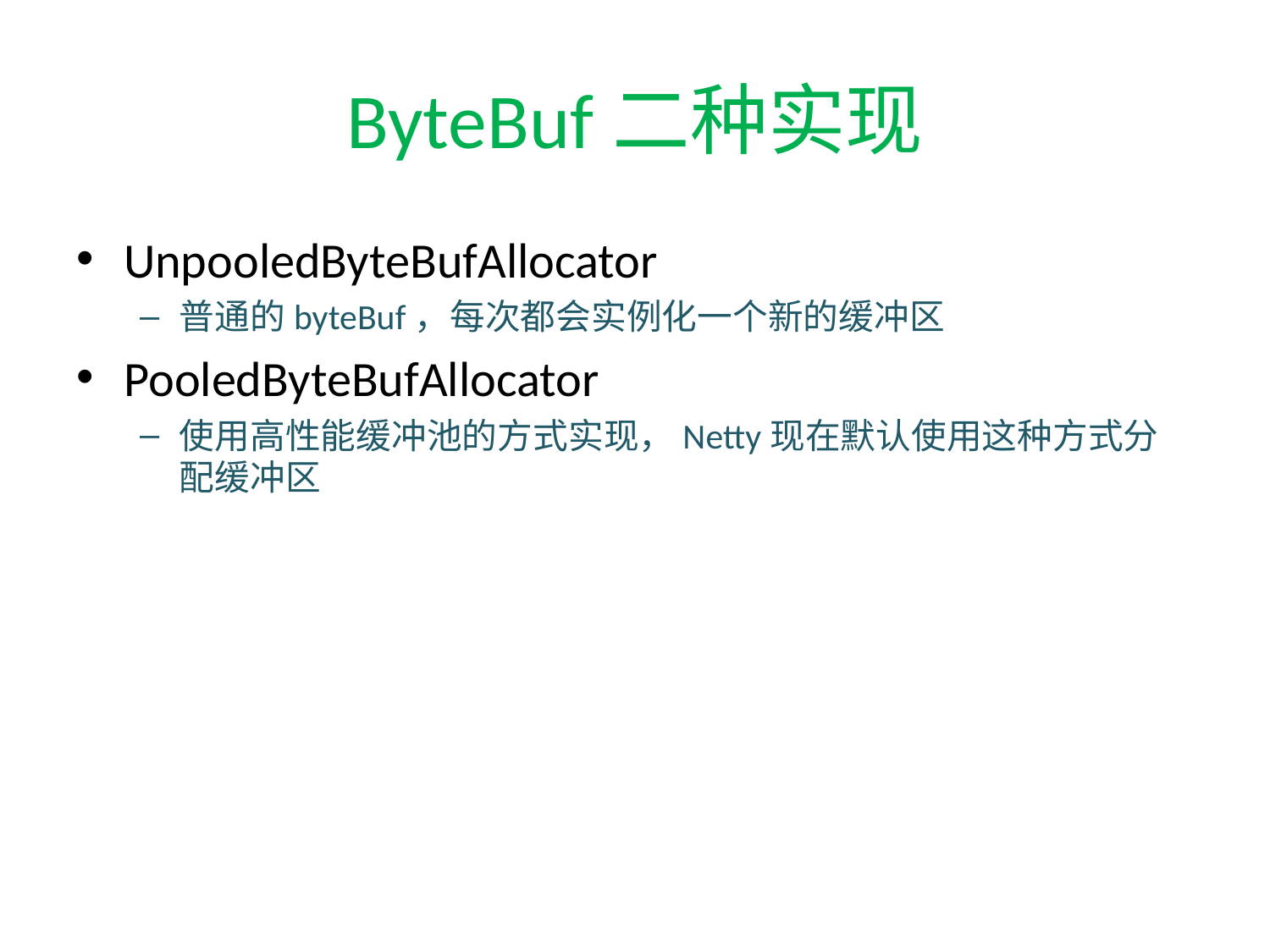

# ByteBuf二种实现
UnpooledByteBufAllocator
普通的byteBuf，每次都会实例化一个新的缓冲区
PooledByteBufAllocator
使用高性能缓冲池的方式实现，Netty现在默认使用这种方式分配缓冲区